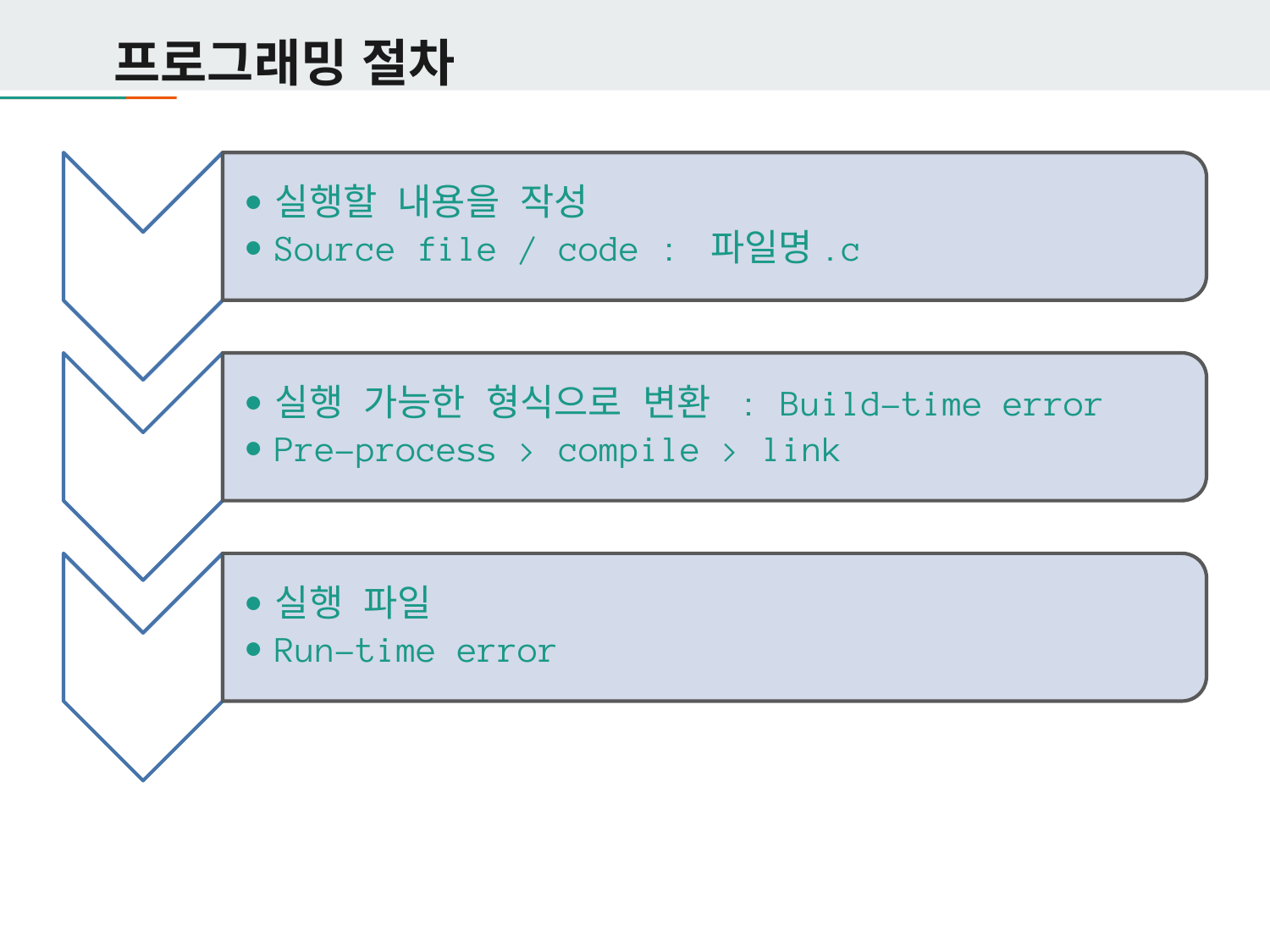

# 프로그래밍 절차

실행할 내용을 작성
Source file / code : 파일명.c

편집
실행 가능한 형식으로 변환 : Build-time error
Pre-process > compile > link

변환
실행 파일
Run-time error

실행